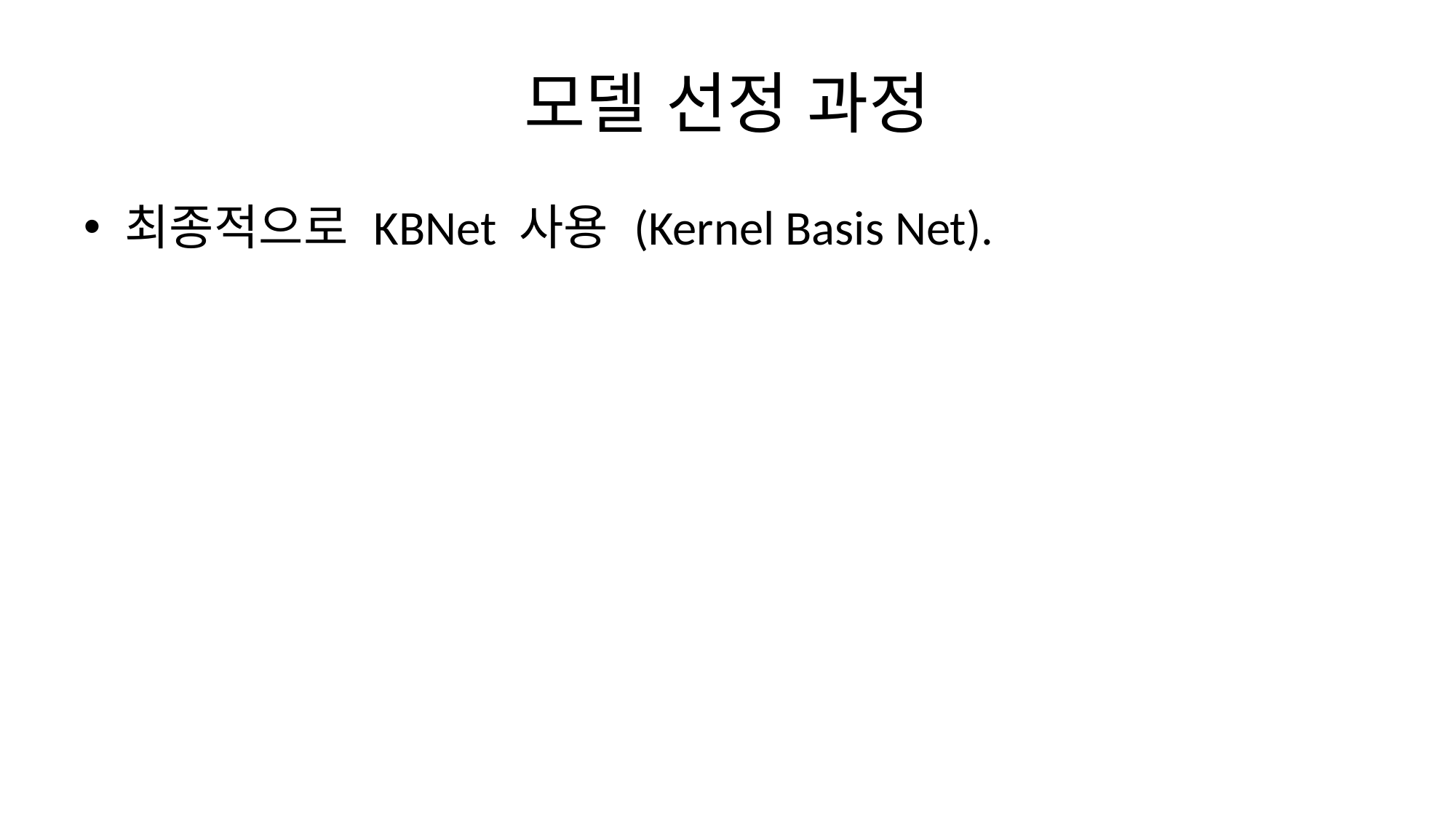

# 모델 선정 과정
최종적으로 KBNet 사용 (Kernel Basis Net).